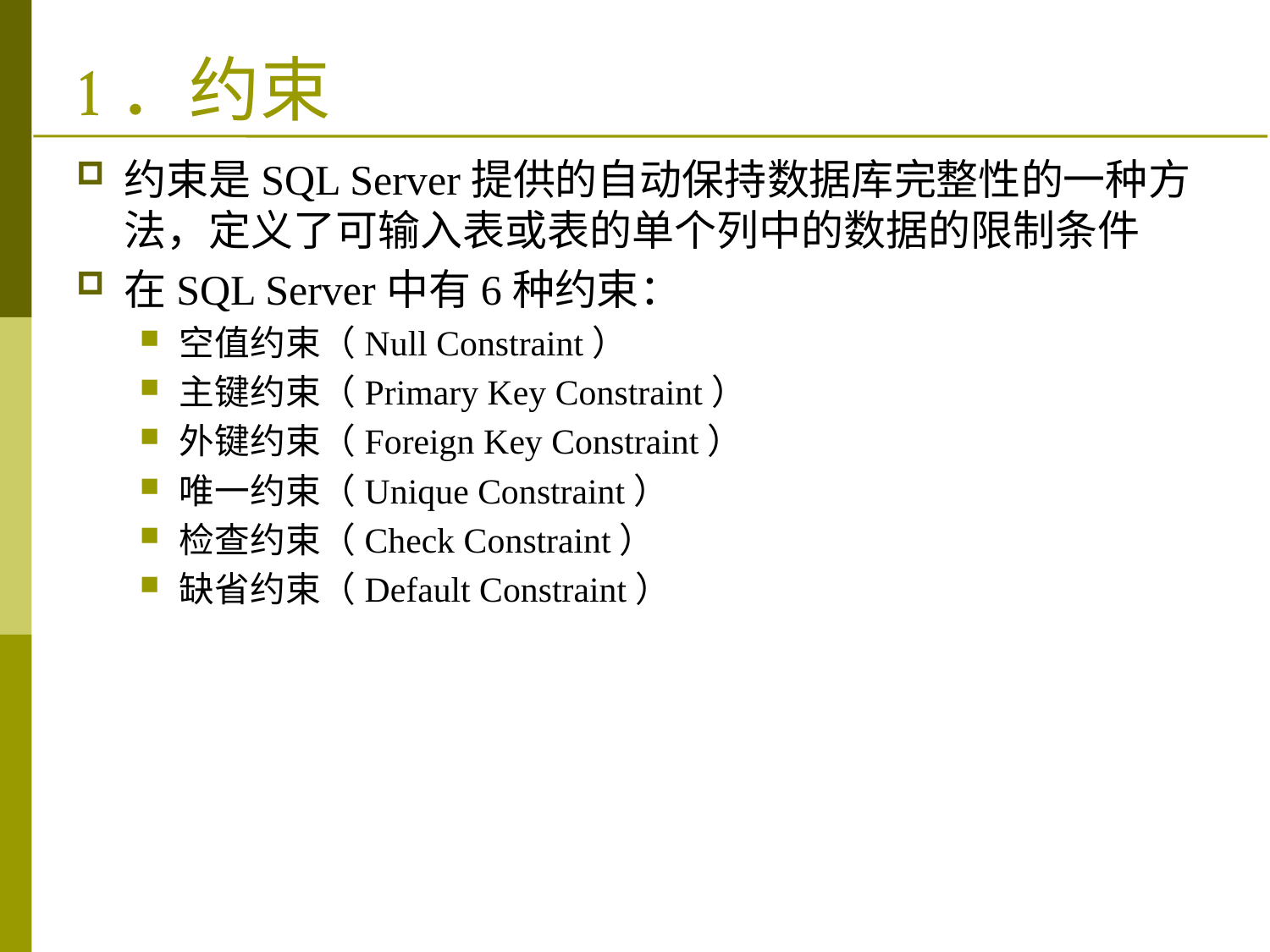

# 1．约束
约束是SQL Server提供的自动保持数据库完整性的一种方法，定义了可输入表或表的单个列中的数据的限制条件
在SQL Server中有6种约束：
空值约束（Null Constraint）
主键约束（Primary Key Constraint）
外键约束（Foreign Key Constraint）
唯一约束（Unique Constraint）
检查约束（Check Constraint）
缺省约束（Default Constraint）